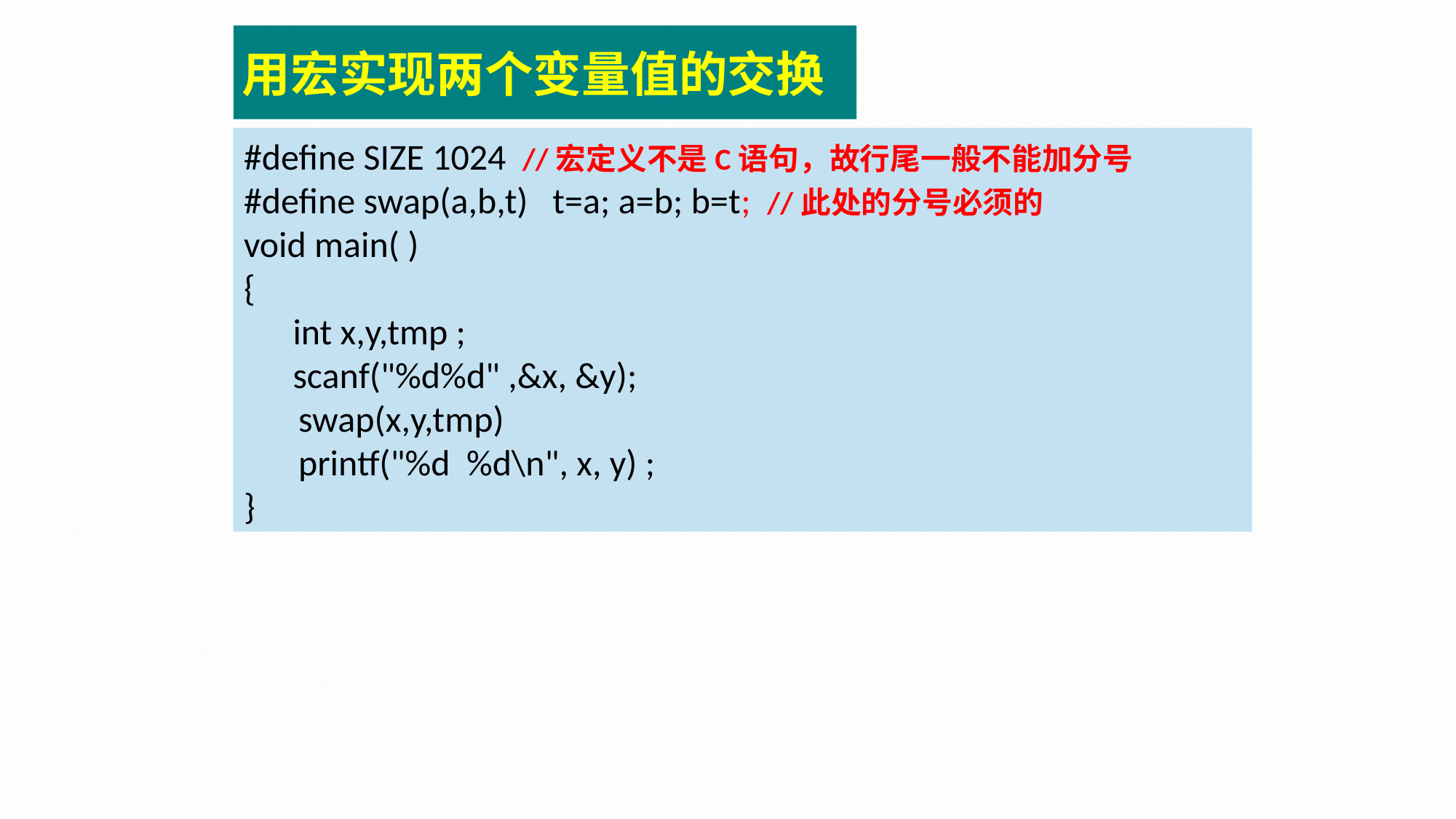

用宏实现两个变量值的交换
#define SIZE 1024  //宏定义不是C语句，故行尾一般不能加分号
#define swap(a,b,t)   t=a; a=b; b=t;  //此处的分号必须的
void main( )
{
      int x,y,tmp ;
      scanf("%d%d" ,&x, &y);
swap(x,y,tmp)
printf("%d  %d\n", x, y) ;
}